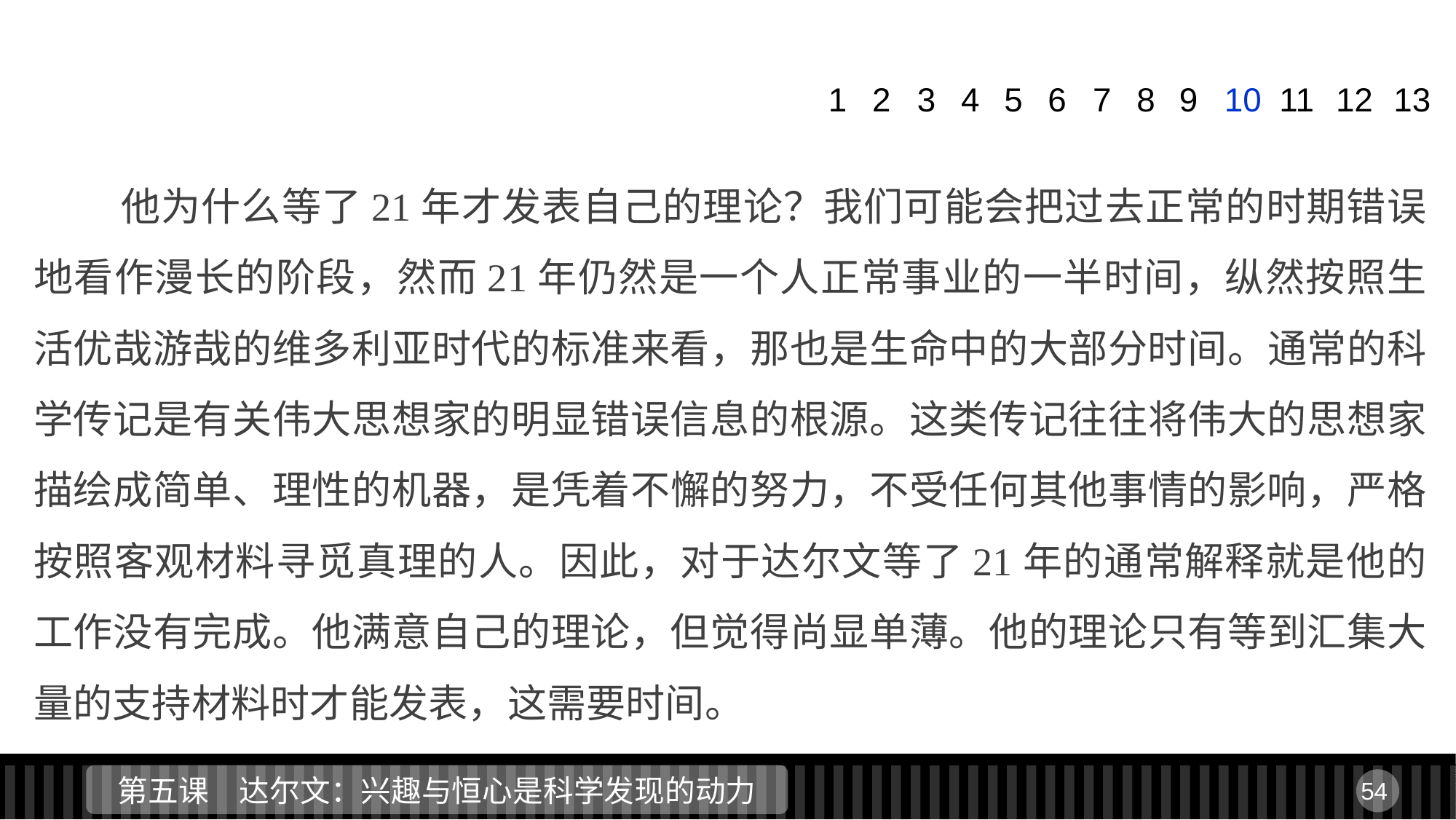

1
2
3
4
5
6
7
8
9
10
11
12
13
        他为什么等了21年才发表自己的理论？我们可能会把过去正常的时期错误地看作漫长的阶段，然而21年仍然是一个人正常事业的一半时间，纵然按照生活优哉游哉的维多利亚时代的标准来看，那也是生命中的大部分时间。通常的科学传记是有关伟大思想家的明显错误信息的根源。这类传记往往将伟大的思想家描绘成简单、理性的机器，是凭着不懈的努力，不受任何其他事情的影响，严格按照客观材料寻觅真理的人。因此，对于达尔文等了21年的通常解释就是他的工作没有完成。他满意自己的理论，但觉得尚显单薄。他的理论只有等到汇集大量的支持材料时才能发表，这需要时间。